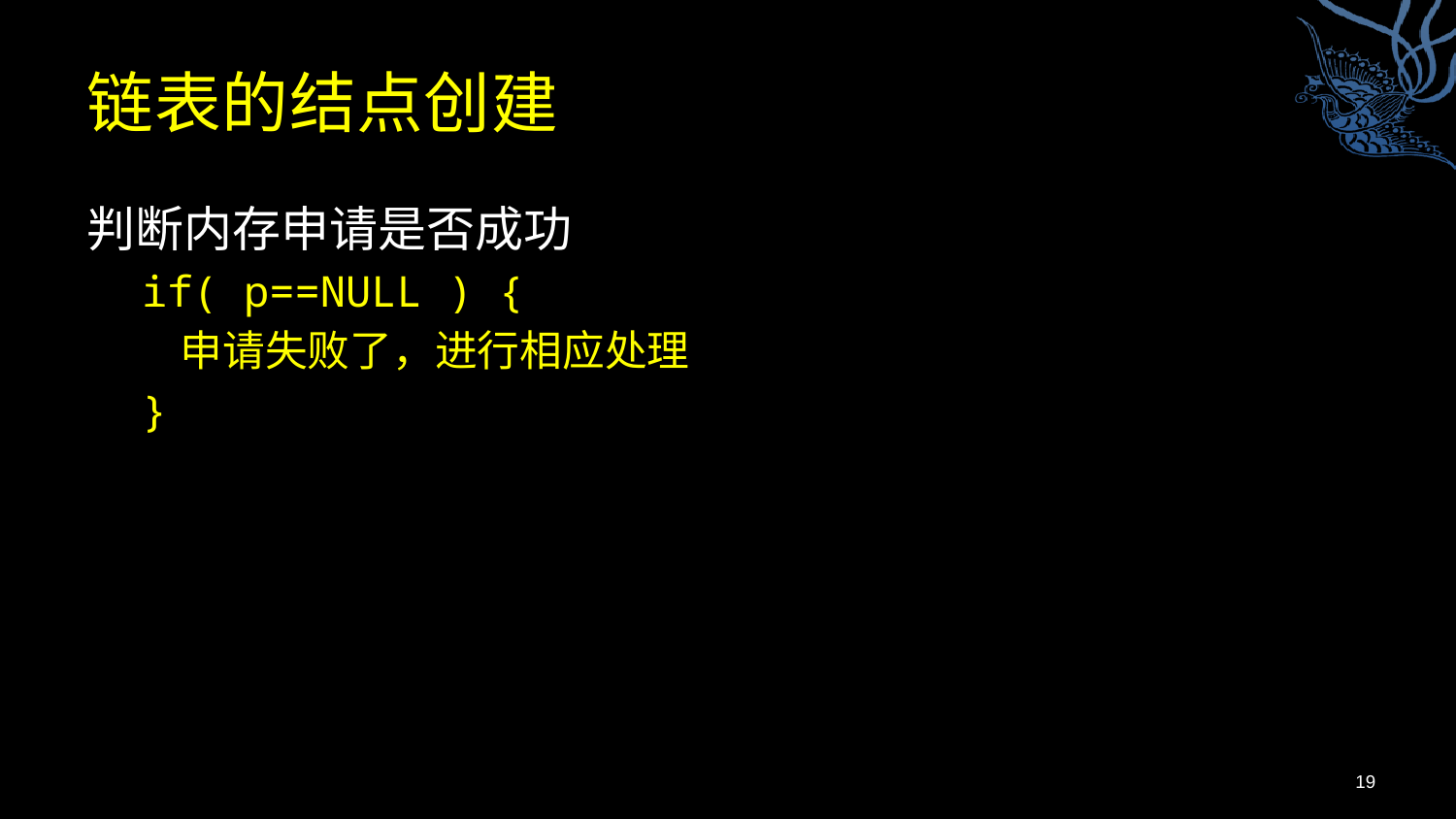

# 链表的结点创建
判断内存申请是否成功
if( p==NULL ) {
   申请失败了，进行相应处理
}
19